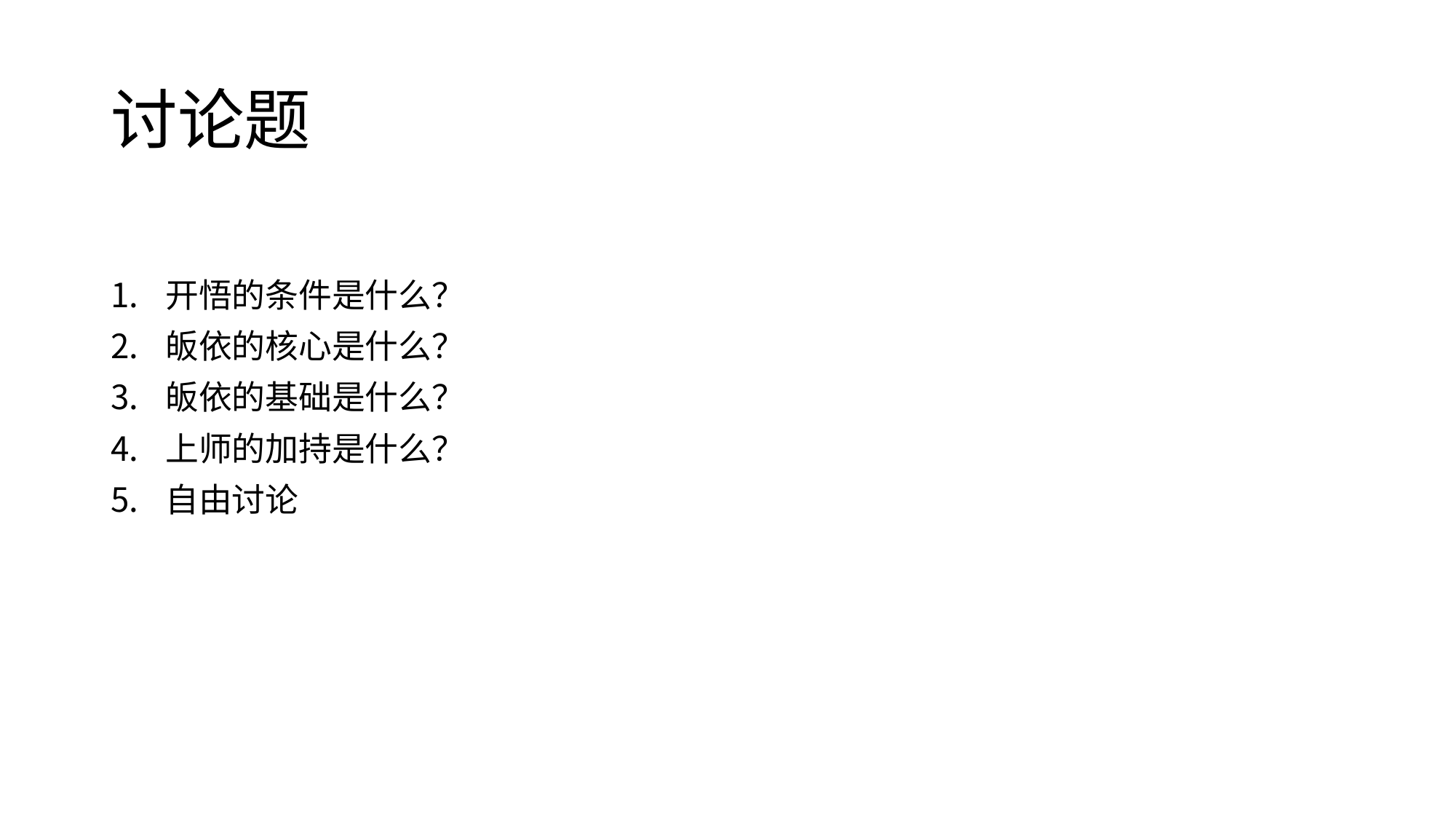

# 讨论题

开悟的条件是什么？
皈依的核心是什么？
皈依的基础是什么？
上师的加持是什么？
自由讨论